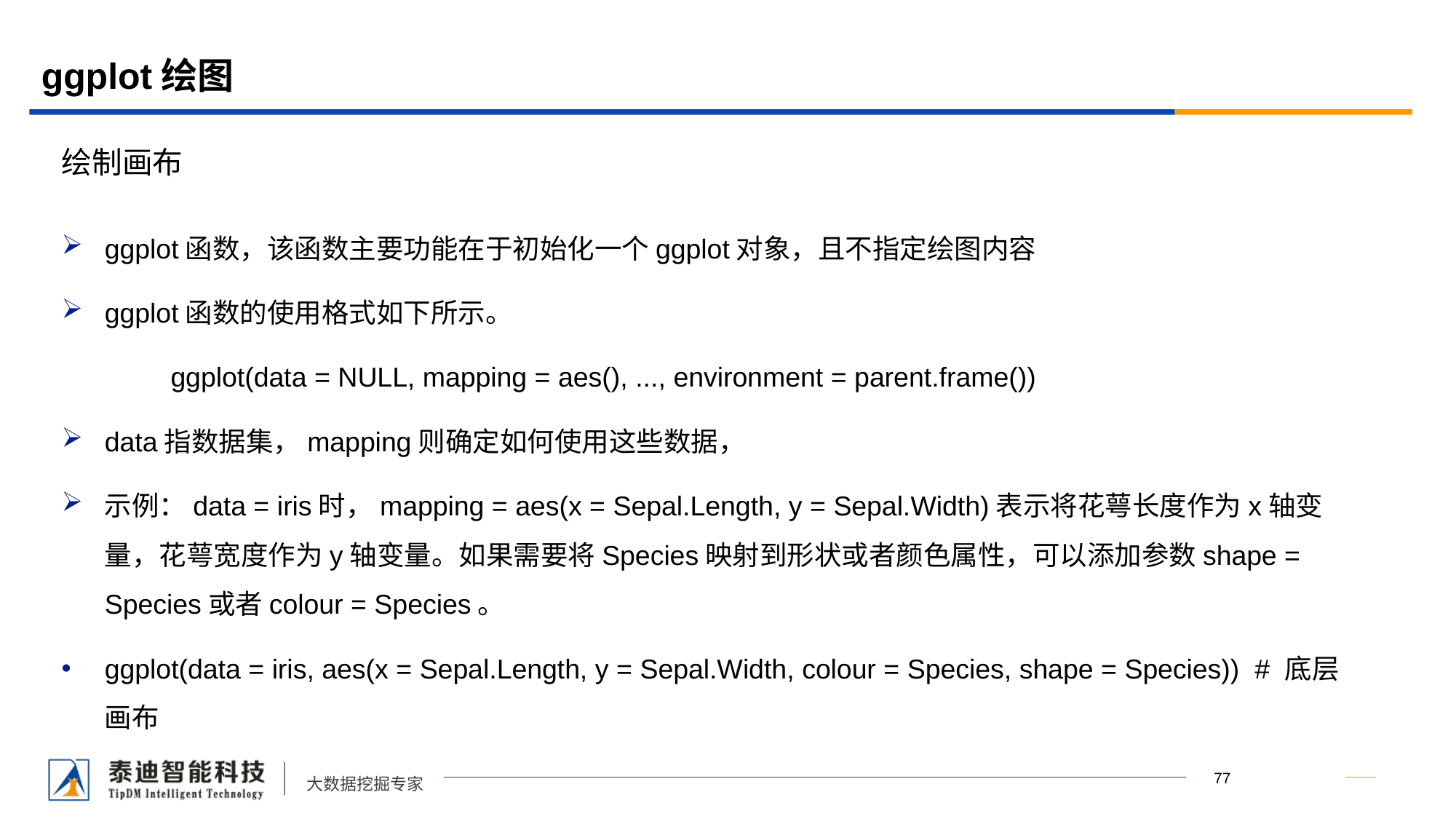

# ggplot绘图
绘制画布
ggplot函数，该函数主要功能在于初始化一个ggplot对象，且不指定绘图内容
ggplot函数的使用格式如下所示。
	ggplot(data = NULL, mapping = aes(), ..., environment = parent.frame())
data指数据集，mapping则确定如何使用这些数据，
示例：data = iris时，mapping = aes(x = Sepal.Length, y = Sepal.Width)表示将花萼长度作为x轴变量，花萼宽度作为y轴变量。如果需要将Species映射到形状或者颜色属性，可以添加参数shape = Species或者colour = Species。
ggplot(data = iris, aes(x = Sepal.Length, y = Sepal.Width, colour = Species, shape = Species))  # 底层画布